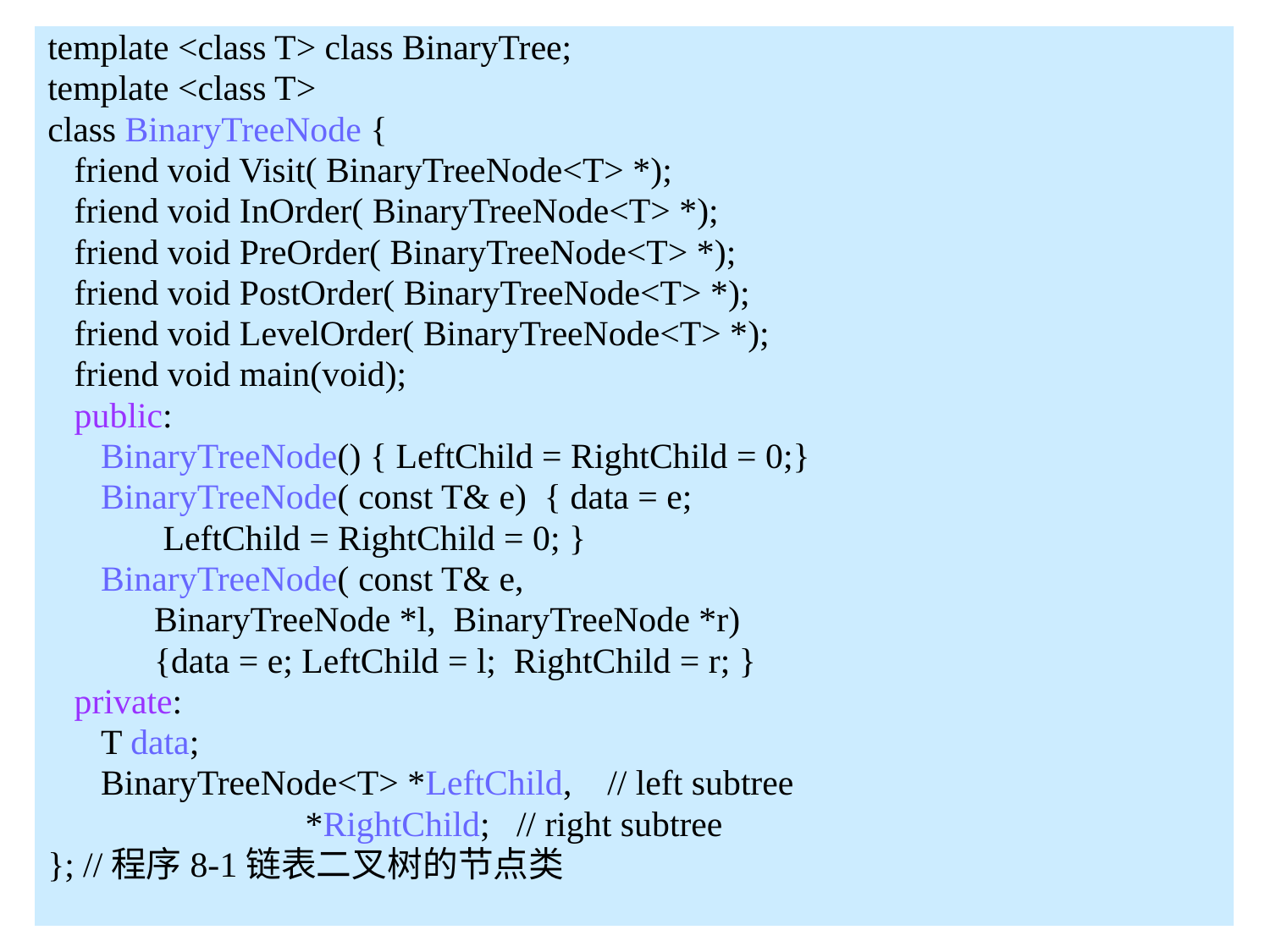

8.4.2  链表描述
template <class T> class BinaryTree;
template <class T>
class BinaryTreeNode {
   friend void Visit( BinaryTreeNode<T> *);
   friend void InOrder( BinaryTreeNode<T> *);
   friend void PreOrder( BinaryTreeNode<T> *);
   friend void PostOrder( BinaryTreeNode<T> *);
   friend void LevelOrder( BinaryTreeNode<T> *);
   friend void main(void);
   public:
      BinaryTreeNode() { LeftChild = RightChild = 0;}
      BinaryTreeNode( const T& e)  { data = e;
             LeftChild = RightChild = 0; }
      BinaryTreeNode( const T& e,
            BinaryTreeNode *l,  BinaryTreeNode *r)
            {data = e; LeftChild = l;  RightChild = r; }
   private:
      T data;
      BinaryTreeNode<T> *LeftChild,    // left subtree
                             *RightChild;   // right subtree
}; //程序8-1链表二叉树的节点类
26